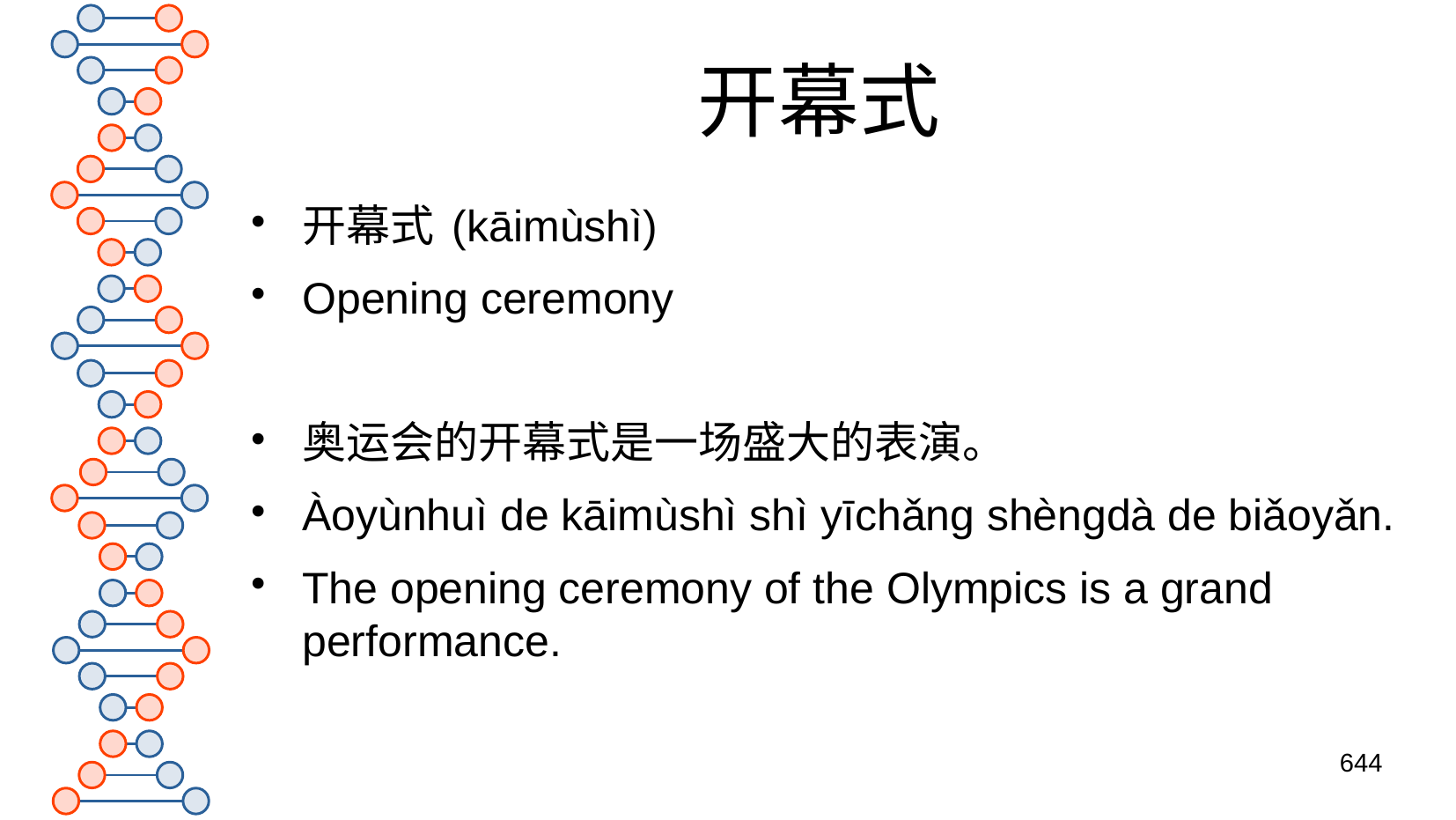

# 开幕式
开幕式 (kāimùshì)
Opening ceremony

奥运会的开幕式是一场盛大的表演。
Àoyùnhuì de kāimùshì shì yīchǎng shèngdà de biǎoyǎn.
The opening ceremony of the Olympics is a grand performance.
644